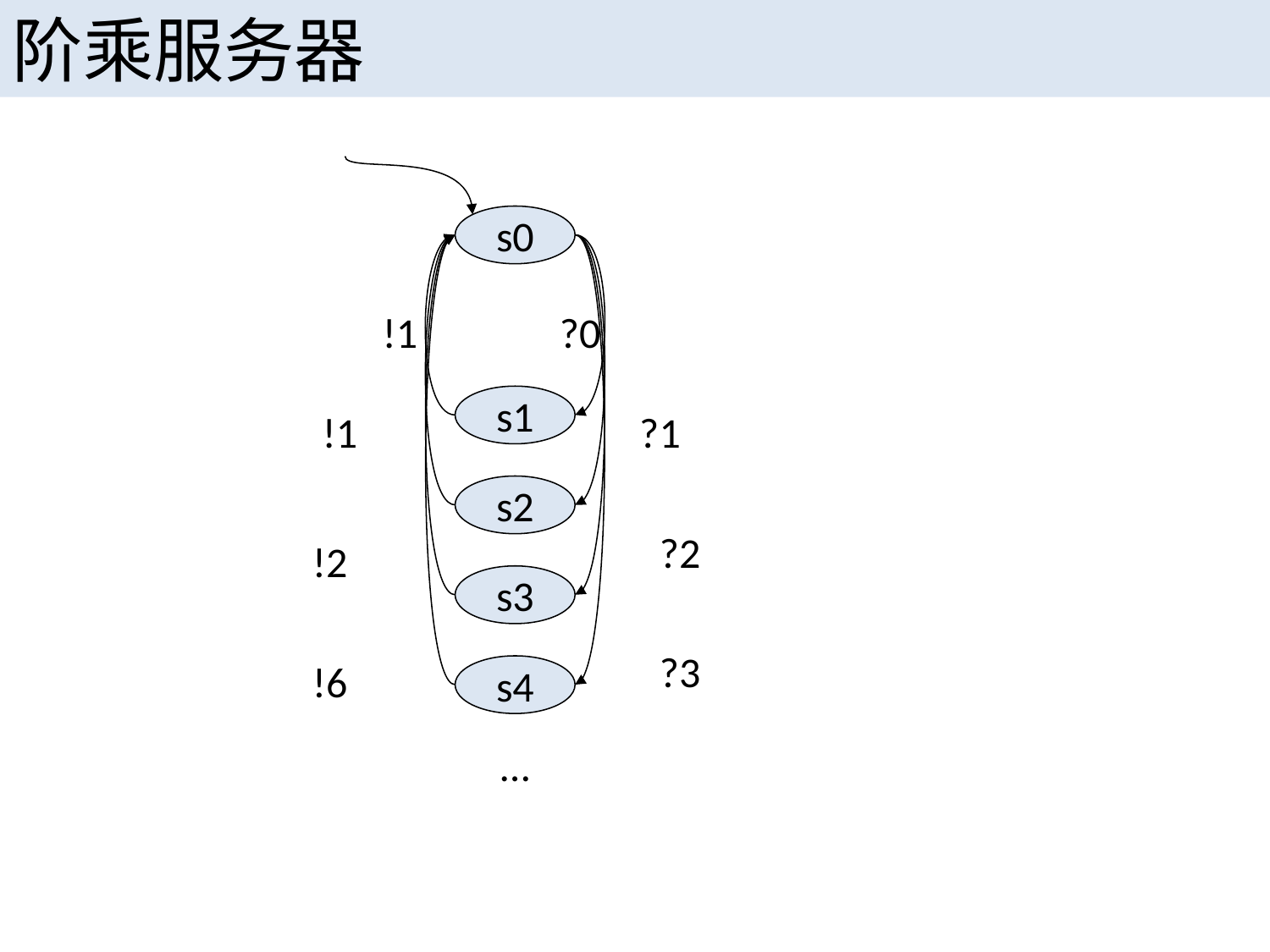

阶乘服务器
s0
!1
?0
s1
!1
?1
s2
?2
!2
s3
?3
!6
s4
…